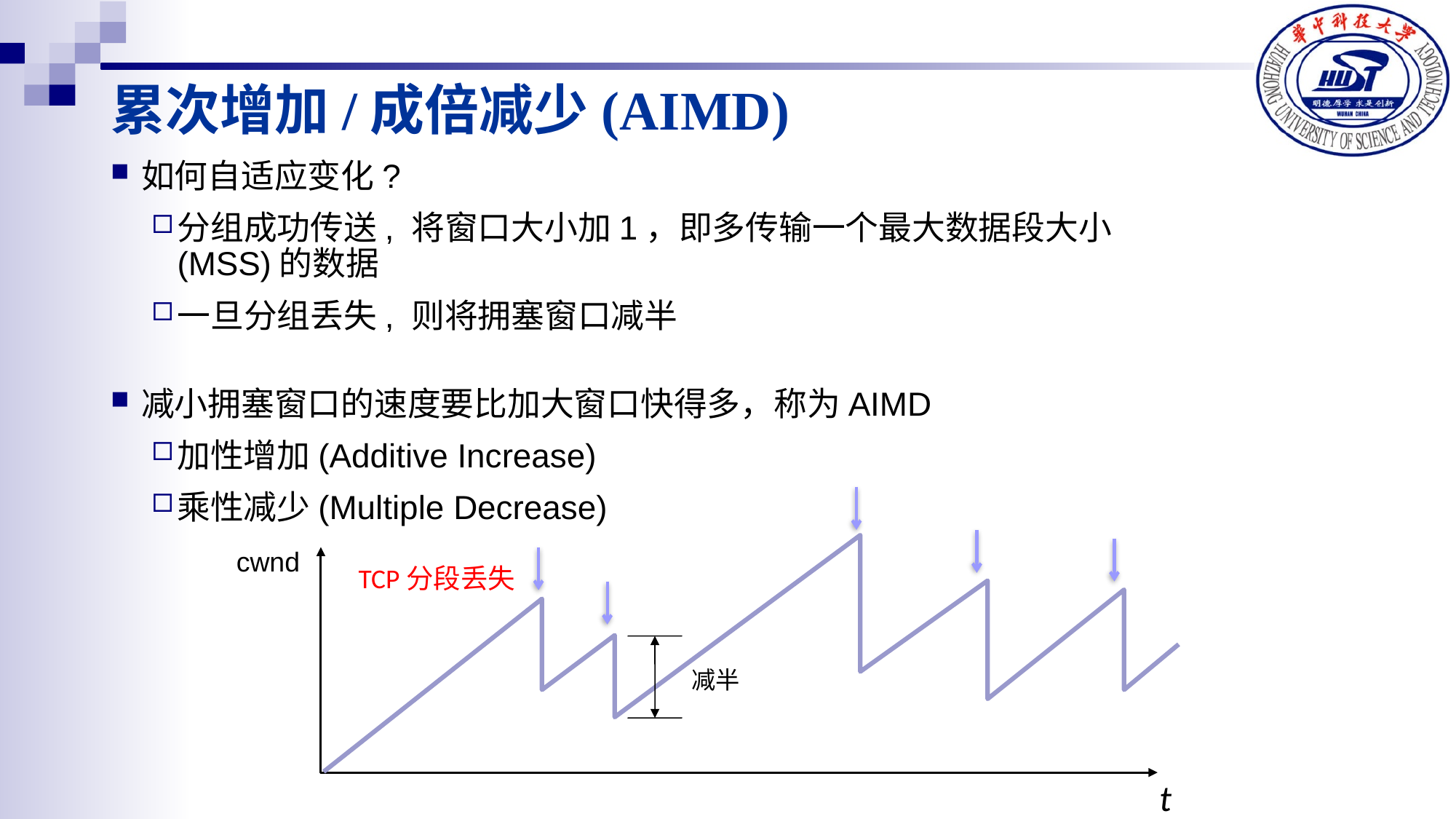

36
# 累次增加/成倍减少(AIMD)
如何自适应变化?
分组成功传送, 将窗口大小加1，即多传输一个最大数据段大小 (MSS)的数据
一旦分组丢失, 则将拥塞窗口减半
减小拥塞窗口的速度要比加大窗口快得多，称为AIMD
加性增加(Additive Increase)
乘性减少(Multiple Decrease)

cwnd

TCP分段丢失

减半

t